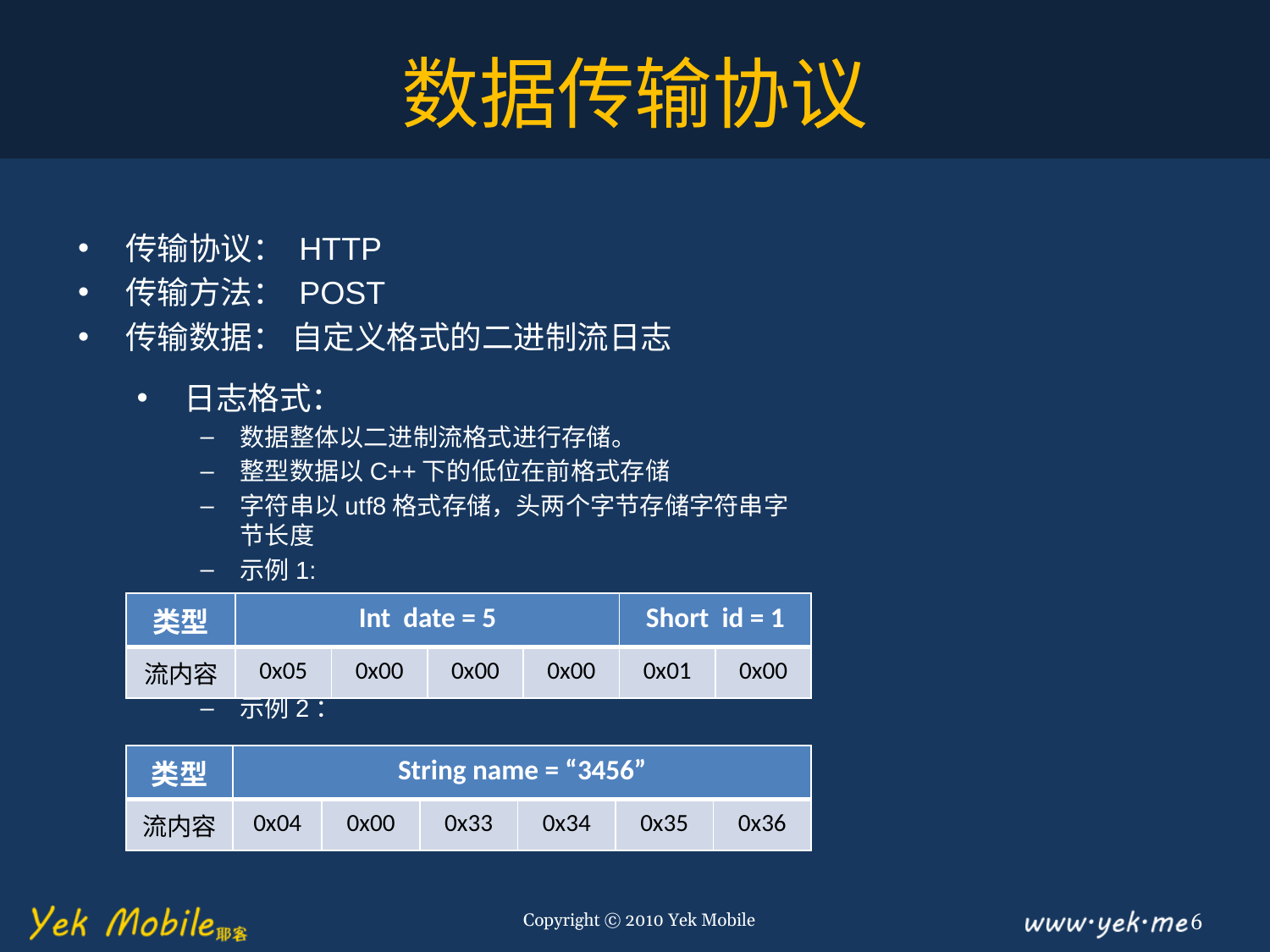

# 数据传输协议
传输协议： HTTP
传输方法： POST
传输数据： 自定义格式的二进制流日志

日志格式：
数据整体以二进制流格式进行存储。
整型数据以C++下的低位在前格式存储
字符串以utf8格式存储，头两个字节存储字符串字节长度
示例1:

示例2：

| 类型 | Int date = 5 |  |  |  | Short id = 1 |  |
| --- | --- | --- | --- | --- | --- | --- |
| 流内容 | 0x05 | 0x00 | 0x00 | 0x00 | 0x01 | 0x00 |
| 类型 | String name = “3456” |  |  |  |  |  |
| --- | --- | --- | --- | --- | --- | --- |
| 流内容 | 0x04 | 0x00 | 0x33 | 0x34 | 0x35 | 0x36 |